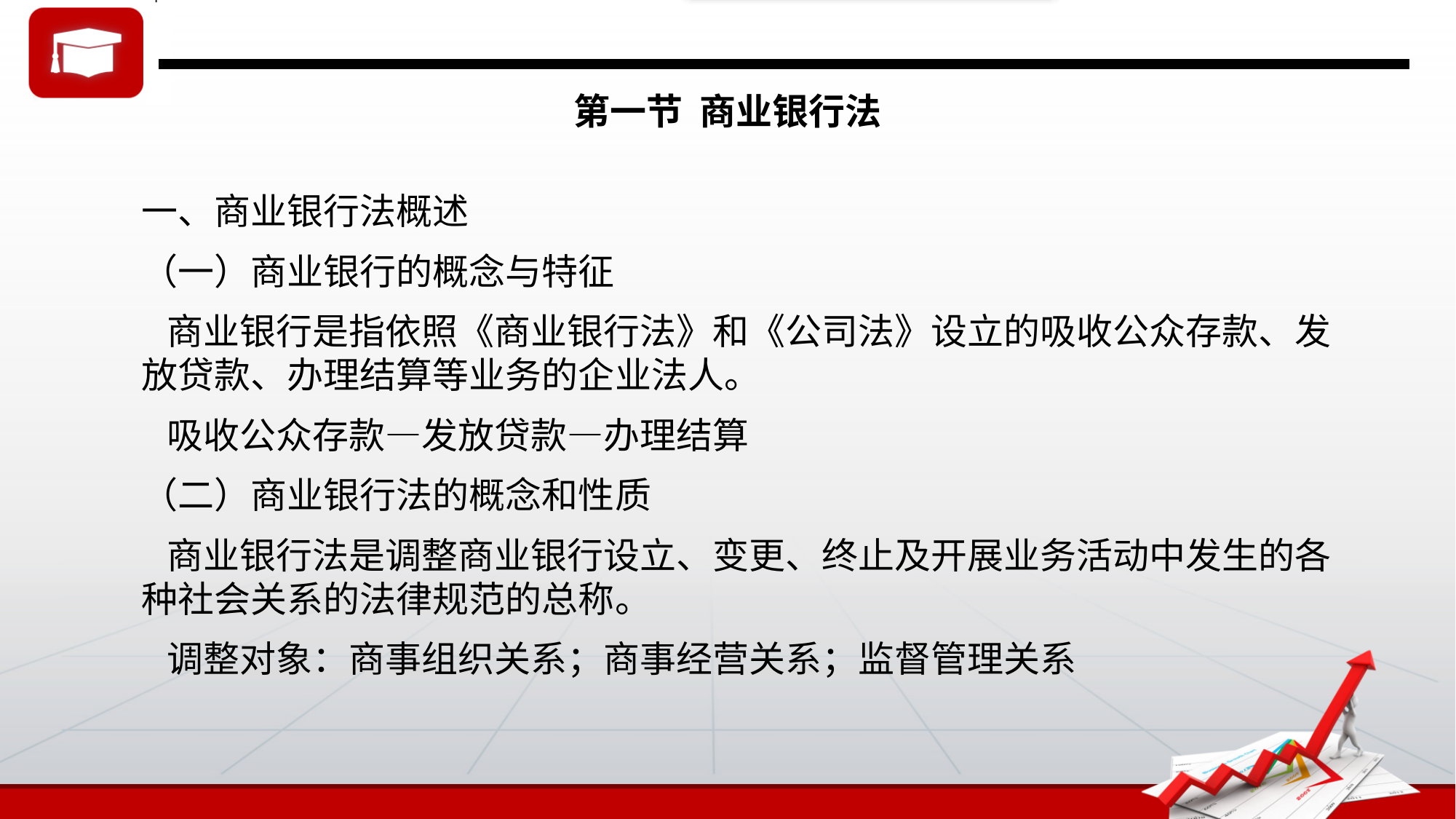

# 第一节  商业银行法
一、商业银行法概述
（一）商业银行的概念与特征
  商业银行是指依照《商业银行法》和《公司法》设立的吸收公众存款、发放贷款、办理结算等业务的企业法人。
  吸收公众存款—发放贷款—办理结算
（二）商业银行法的概念和性质
  商业银行法是调整商业银行设立、变更、终止及开展业务活动中发生的各种社会关系的法律规范的总称。
  调整对象：商事组织关系；商事经营关系；监督管理关系